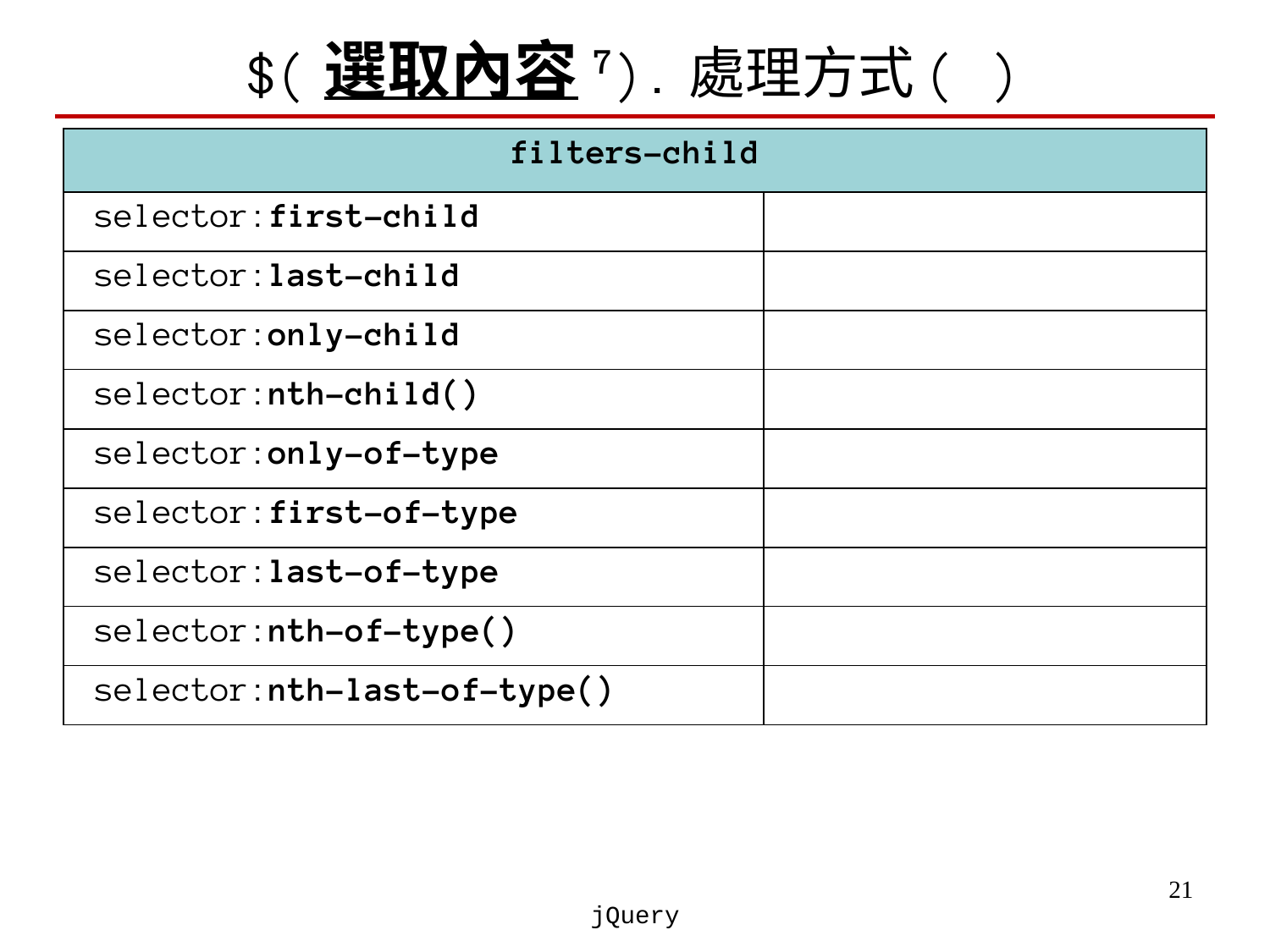

# $(選取內容7).處理方式( )
| filters-child |  |
| --- | --- |
| selector:first-child |  |
| selector:last-child |  |
| selector:only-child |  |
| selector:nth-child() |  |
| selector:only-of-type |  |
| selector:first-of-type |  |
| selector:last-of-type |  |
| selector:nth-of-type() |  |
| selector:nth-last-of-type() |  |
21
jQuery